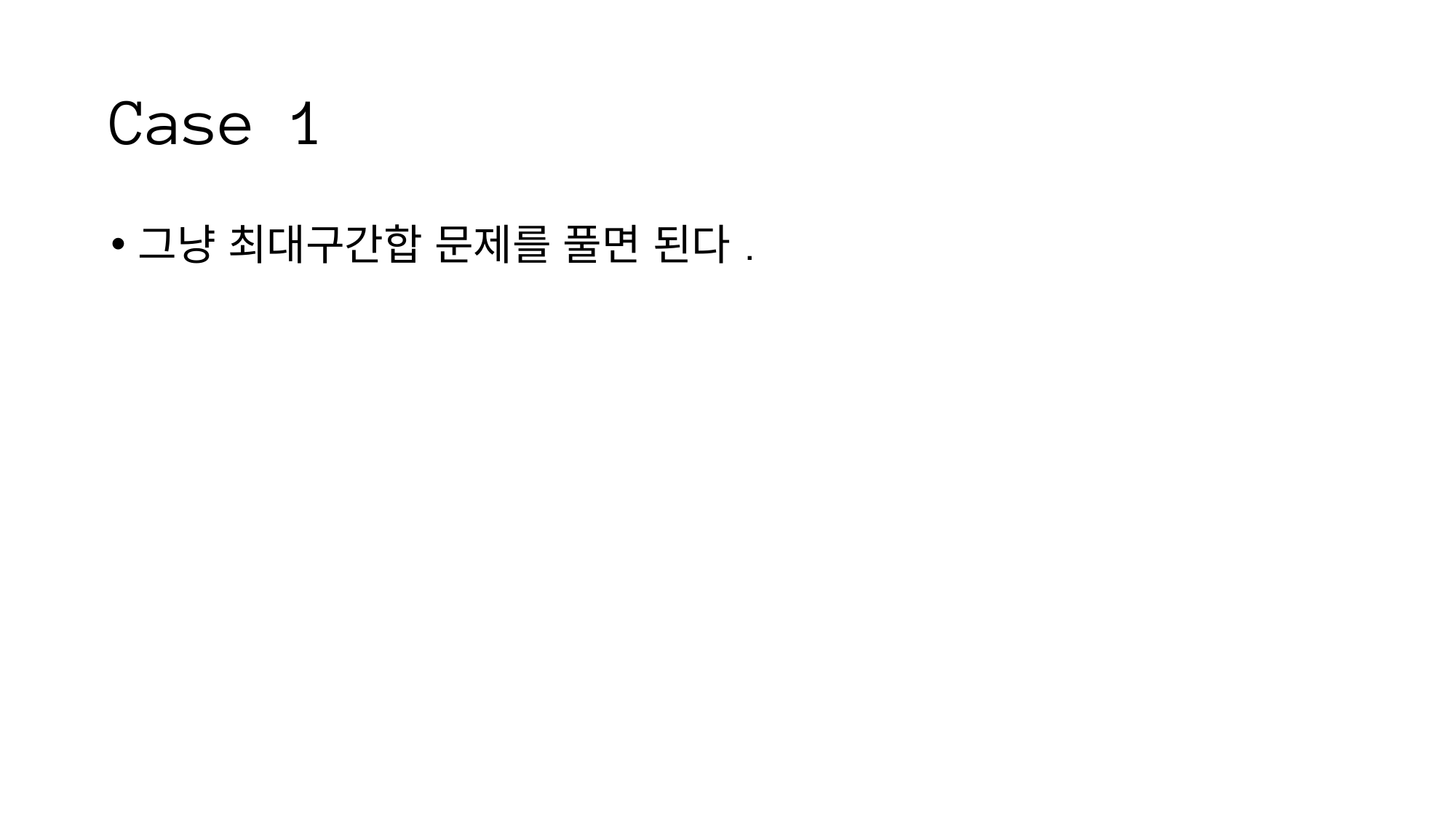

# Case 1
그냥 최대구간합 문제를 풀면 된다.